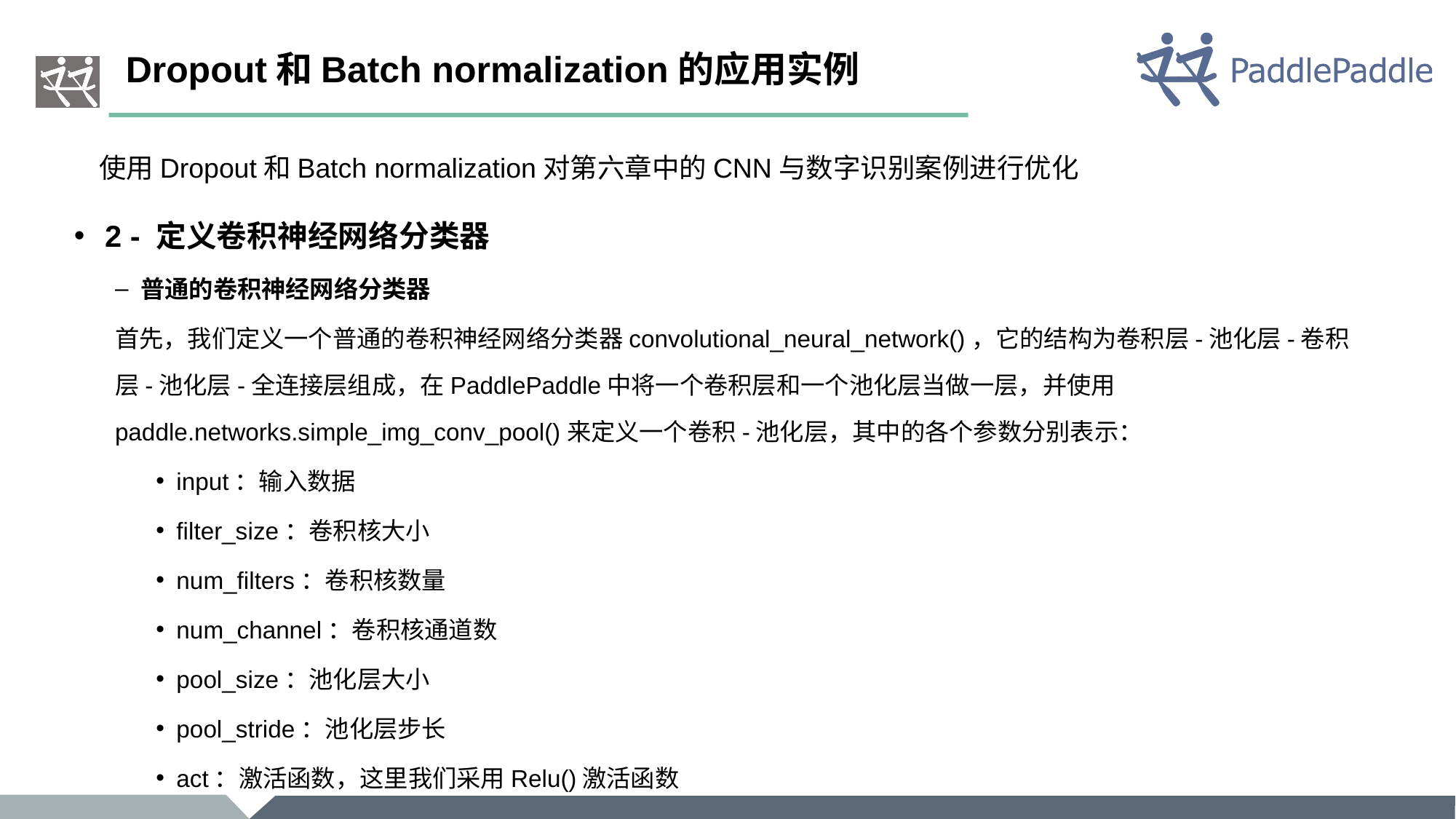

# Dropout和Batch normalization的应用实例
使用Dropout和Batch normalization对第六章中的CNN与数字识别案例进行优化
2 - 定义卷积神经网络分类器
普通的卷积神经网络分类器
首先，我们定义一个普通的卷积神经网络分类器convolutional_neural_network()，它的结构为卷积层-池化层-卷积层-池化层-全连接层组成，在PaddlePaddle中将一个卷积层和一个池化层当做一层，并使用paddle.networks.simple_img_conv_pool()来定义一个卷积-池化层，其中的各个参数分别表示：
input：输入数据
filter_size：卷积核大小
num_filters：卷积核数量
num_channel：卷积核通道数
pool_size：池化层大小
pool_stride：池化层步长
act：激活函数，这里我们采用Relu()激活函数